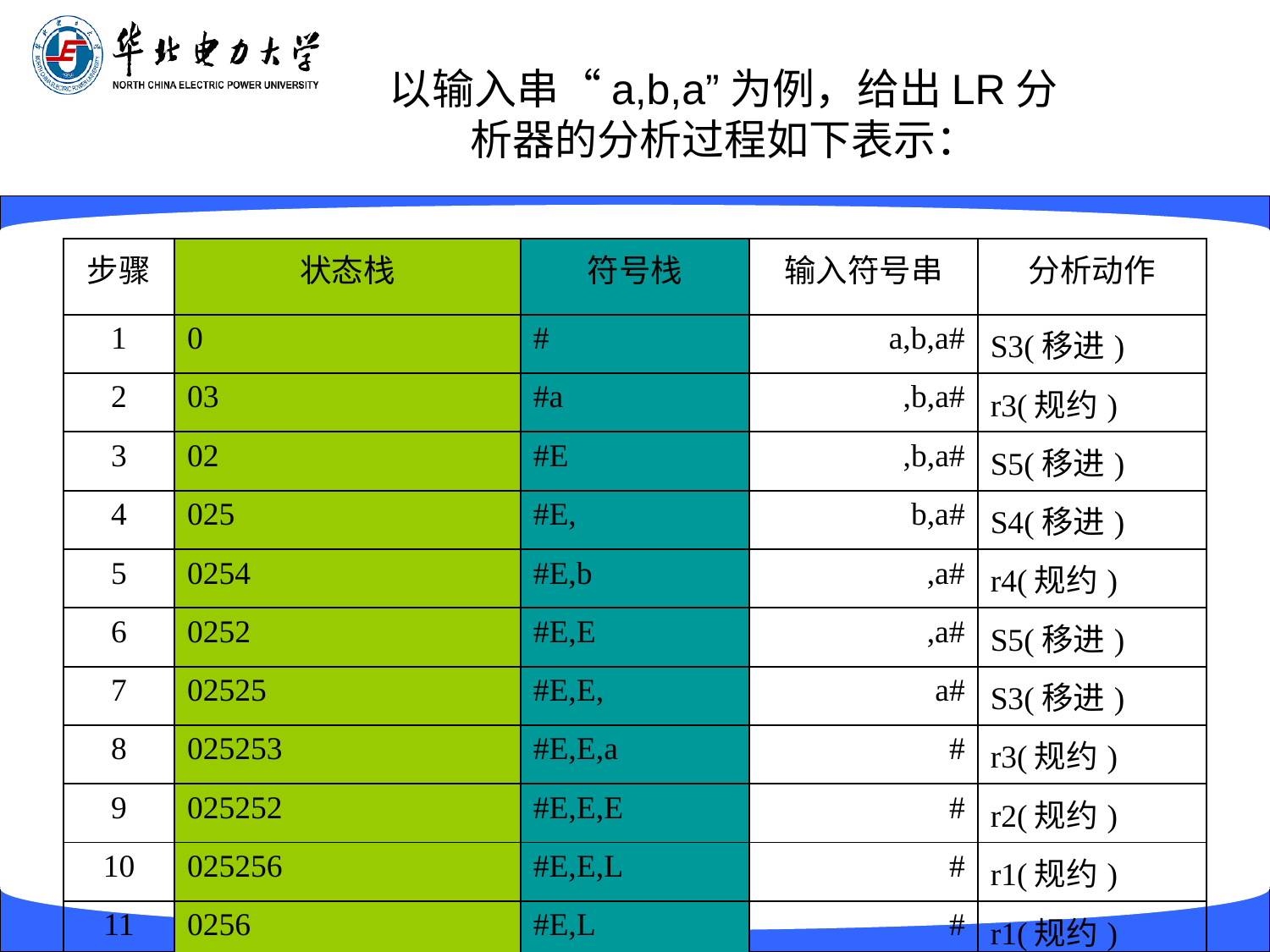

# 以输入串“a,b,a”为例，给出LR分析器的分析过程如下表示：
| 步骤 | 状态栈 | 符号栈 | 输入符号串 | 分析动作 |
| --- | --- | --- | --- | --- |
| 1 | 0 | # | a,b,a# | S3(移进) |
| 2 | 03 | #a | ,b,a# | r3(规约) |
| 3 | 02 | #E | ,b,a# | S5(移进) |
| 4 | 025 | #E, | b,a# | S4(移进) |
| 5 | 0254 | #E,b | ,a# | r4(规约) |
| 6 | 0252 | #E,E | ,a# | S5(移进) |
| 7 | 02525 | #E,E, | a# | S3(移进) |
| 8 | 025253 | #E,E,a | # | r3(规约) |
| 9 | 025252 | #E,E,E | # | r2(规约) |
| 10 | 025256 | #E,E,L | # | r1(规约) |
| 11 | 0256 | #E,L | # | r1(规约) |
| 12 | 01 | #L | # | acc(接受) |